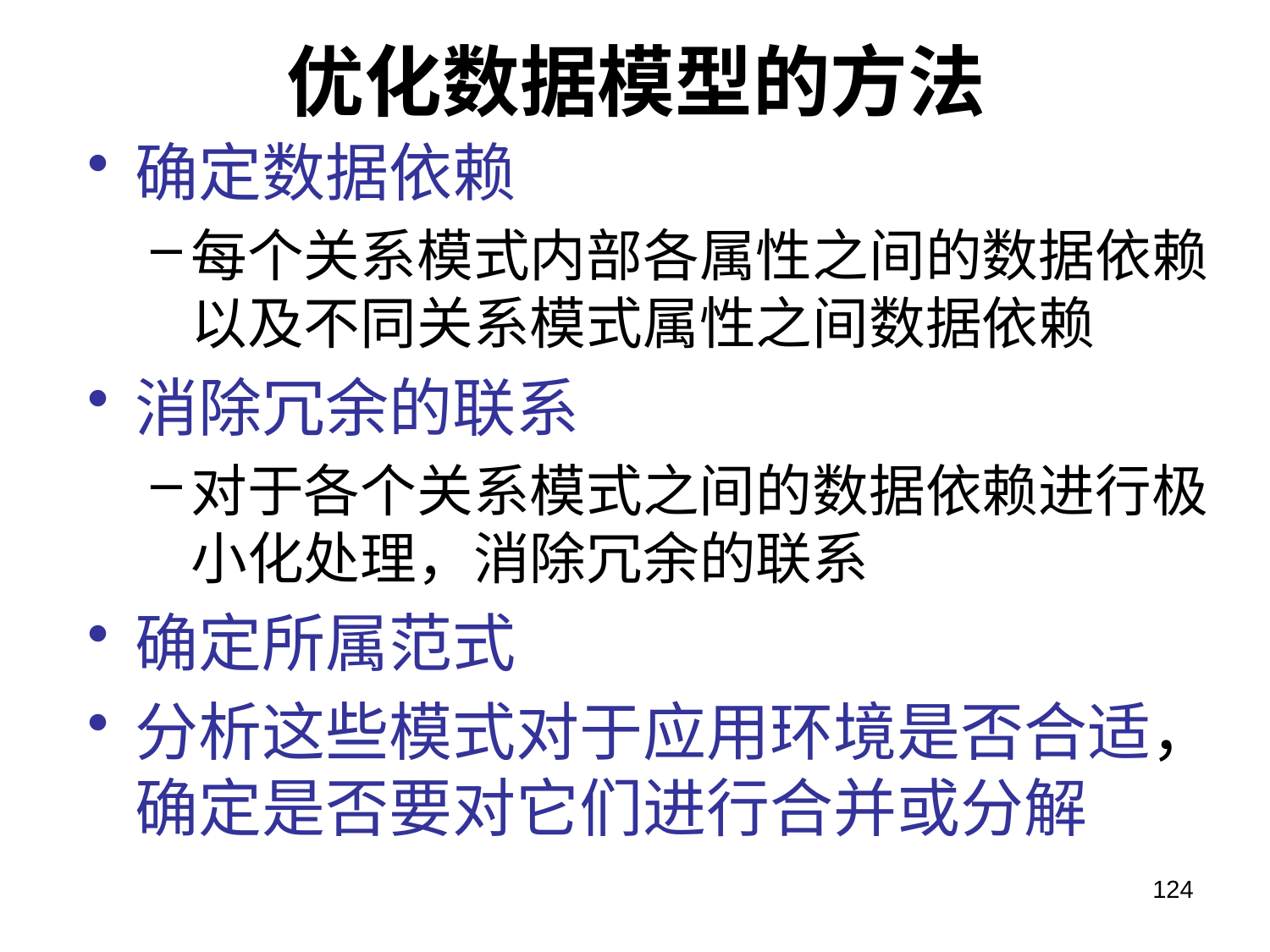

# 优化数据模型的方法
确定数据依赖
每个关系模式内部各属性之间的数据依赖以及不同关系模式属性之间数据依赖
消除冗余的联系
对于各个关系模式之间的数据依赖进行极小化处理，消除冗余的联系
确定所属范式
分析这些模式对于应用环境是否合适，
确定是否要对它们进行合并或分解

124